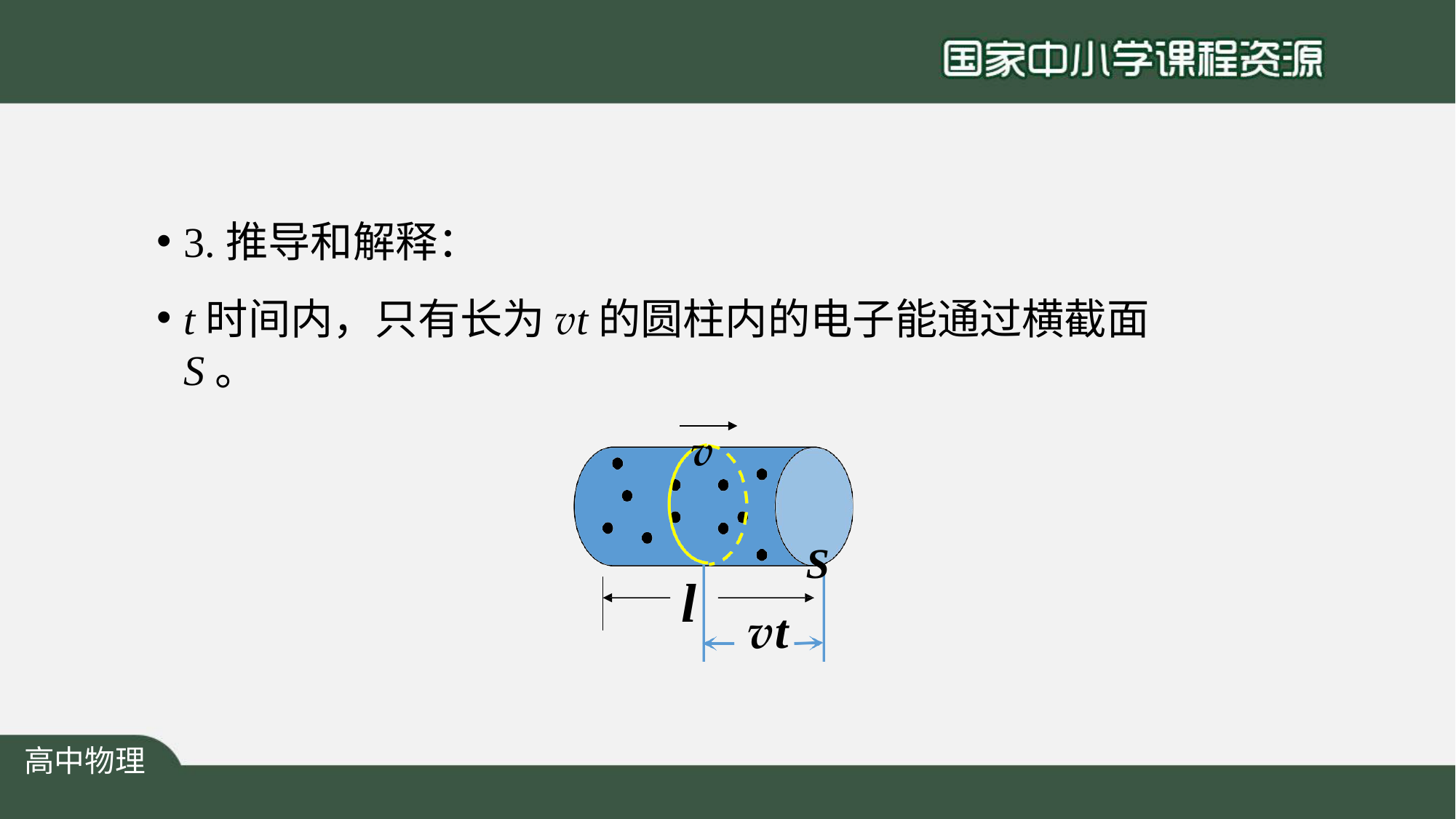

3.推导和解释：
t时间内，只有长为vt的圆柱内的电子能通过横截面S。
v

S

l

vt
高中物理